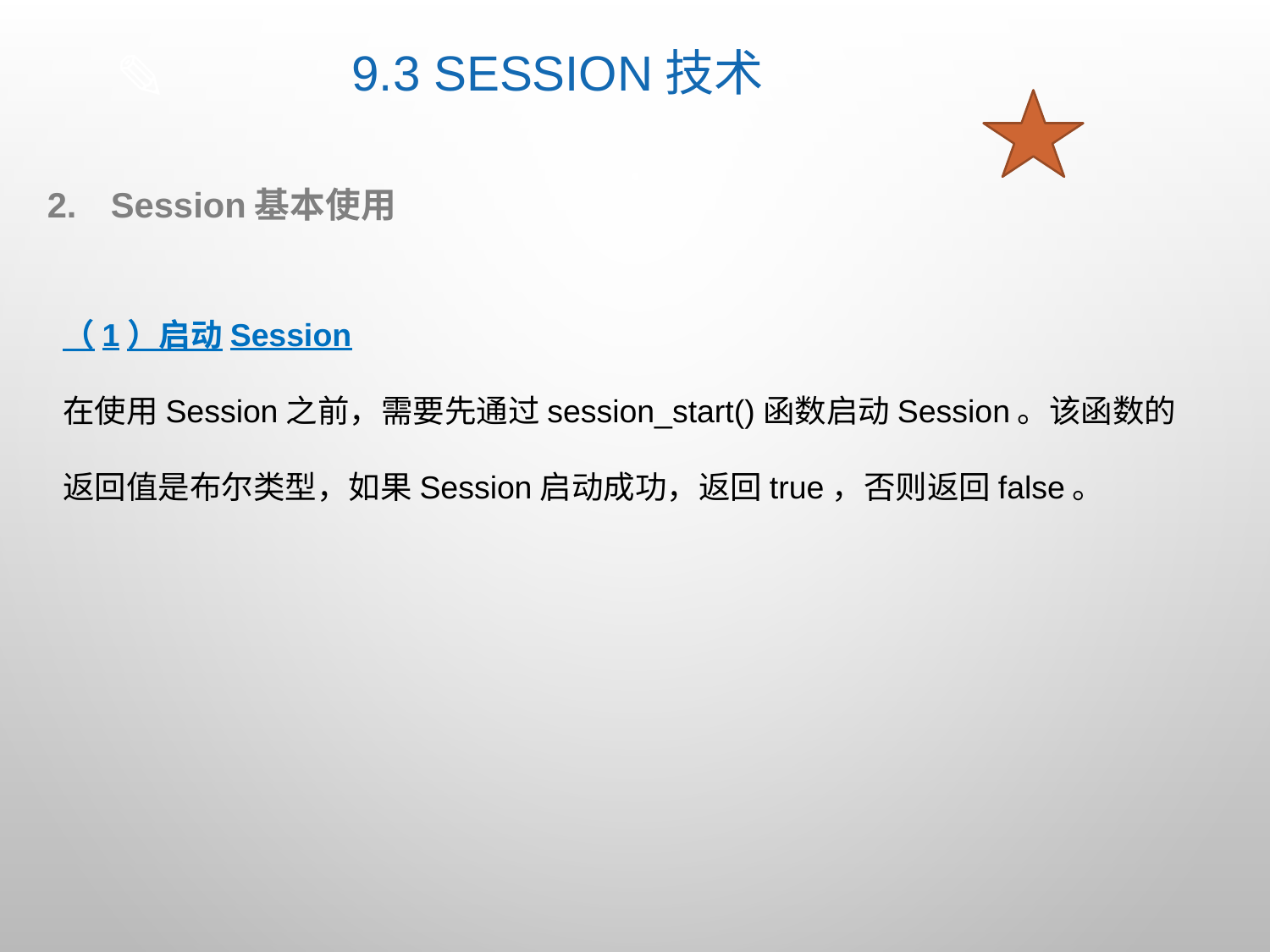

# 9.3 Session技术

Session基本使用
（1）启动Session
在使用Session之前，需要先通过session_start()函数启动Session。该函数的返回值是布尔类型，如果Session启动成功，返回true，否则返回false。